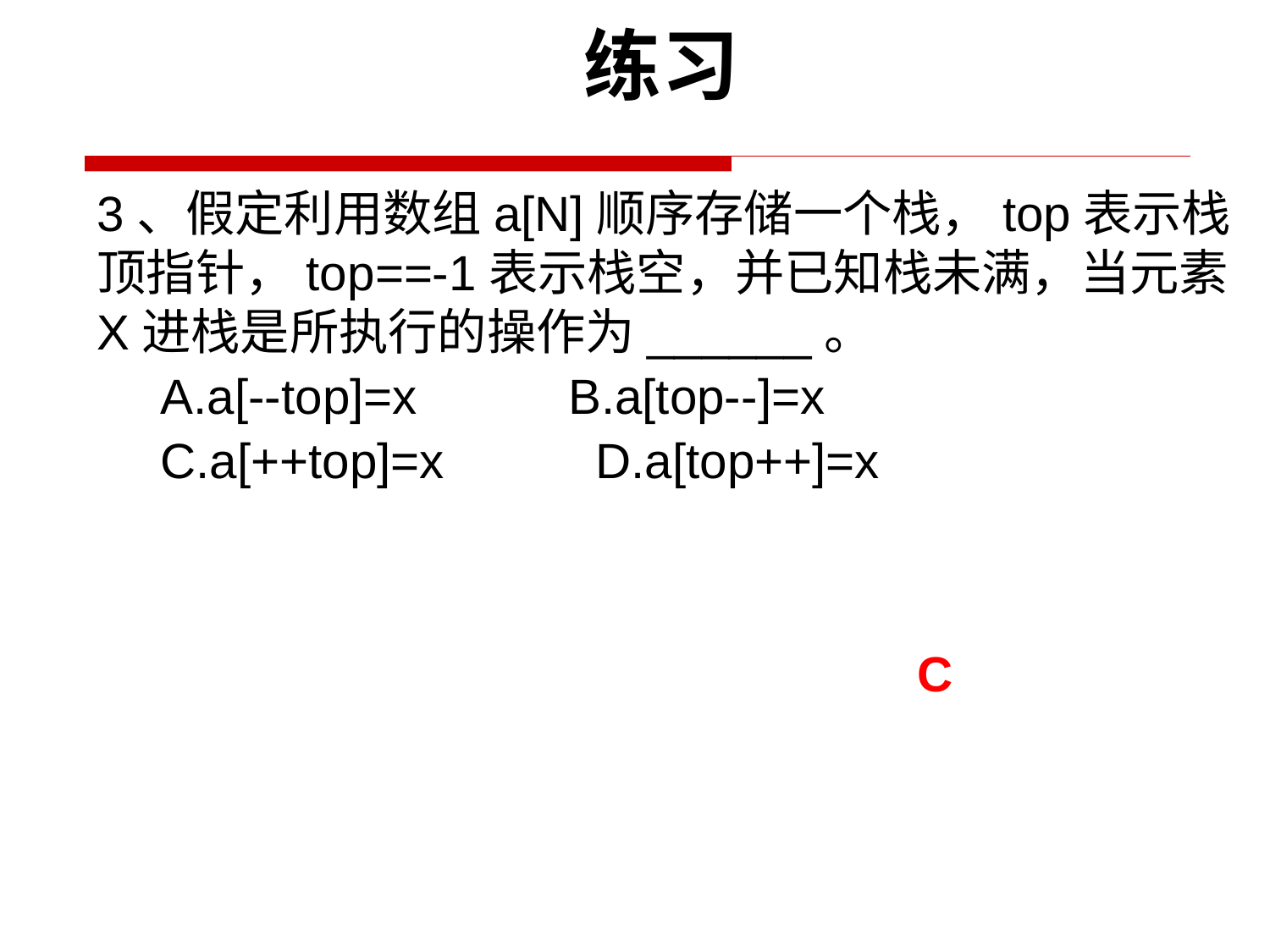

练习
3、假定利用数组a[N]顺序存储一个栈，top表示栈顶指针，top==-1表示栈空，并已知栈未满，当元素X进栈是所执行的操作为______。
A.a[--top]=x           B.a[top--]=x
C.a[++top]=x           D.a[top++]=x
C